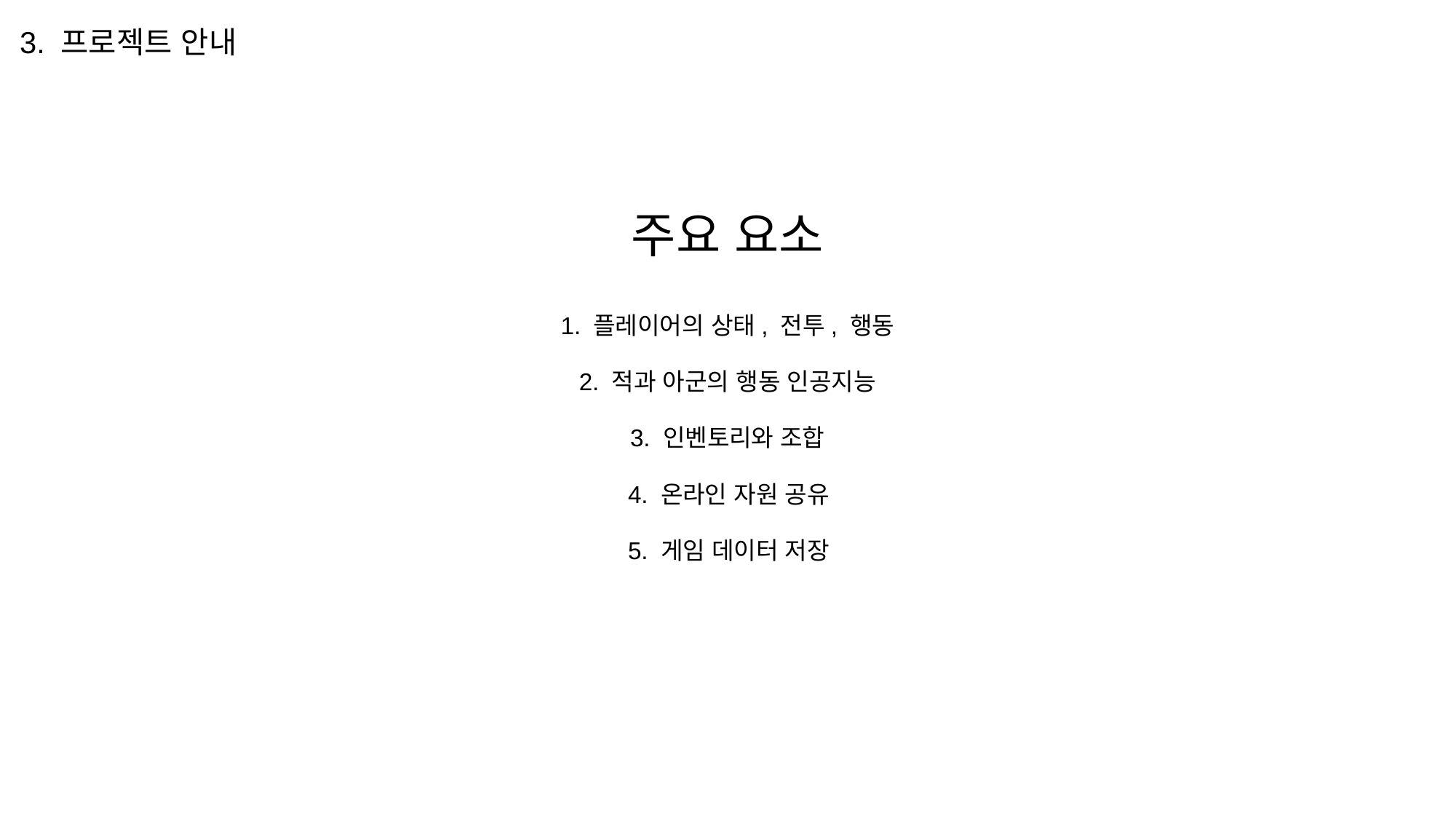

3. 프로젝트 안내
주요 요소
1. 플레이어의 상태, 전투, 행동
2. 적과 아군의 행동 인공지능
3. 인벤토리와 조합
4. 온라인 자원 공유
5. 게임 데이터 저장